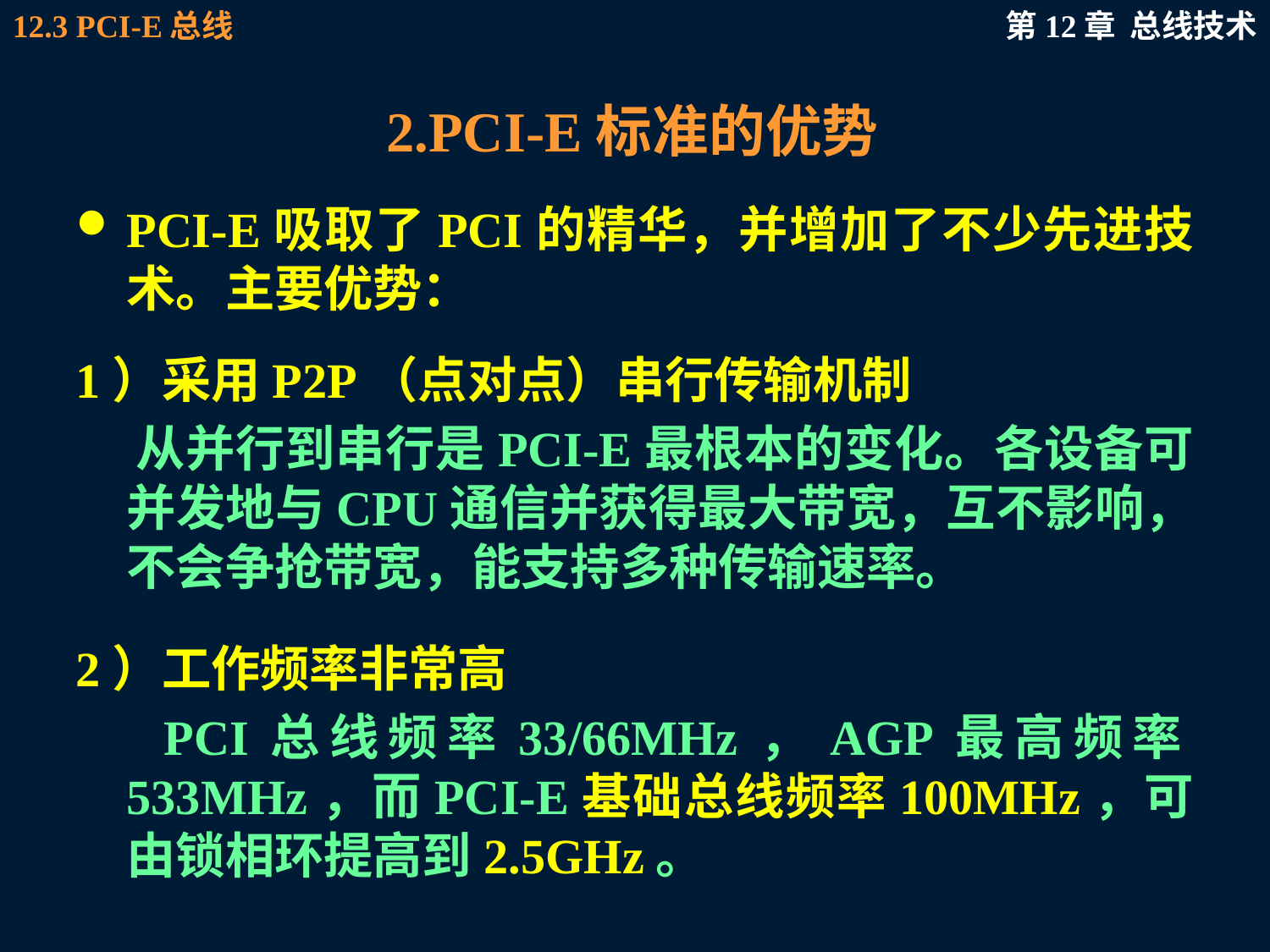

# 2.PCI-E标准的优势
PCI-E吸取了PCI的精华，并增加了不少先进技术。主要优势：
1）采用P2P（点对点）串行传输机制
    从并行到串行是PCI-E最根本的变化。各设备可并发地与CPU通信并获得最大带宽，互不影响，不会争抢带宽，能支持多种传输速率。
2）工作频率非常高
    PCI总线频率33/66MHz，AGP最高频率533MHz，而PCI-E基础总线频率100MHz，可由锁相环提高到2.5GHz。